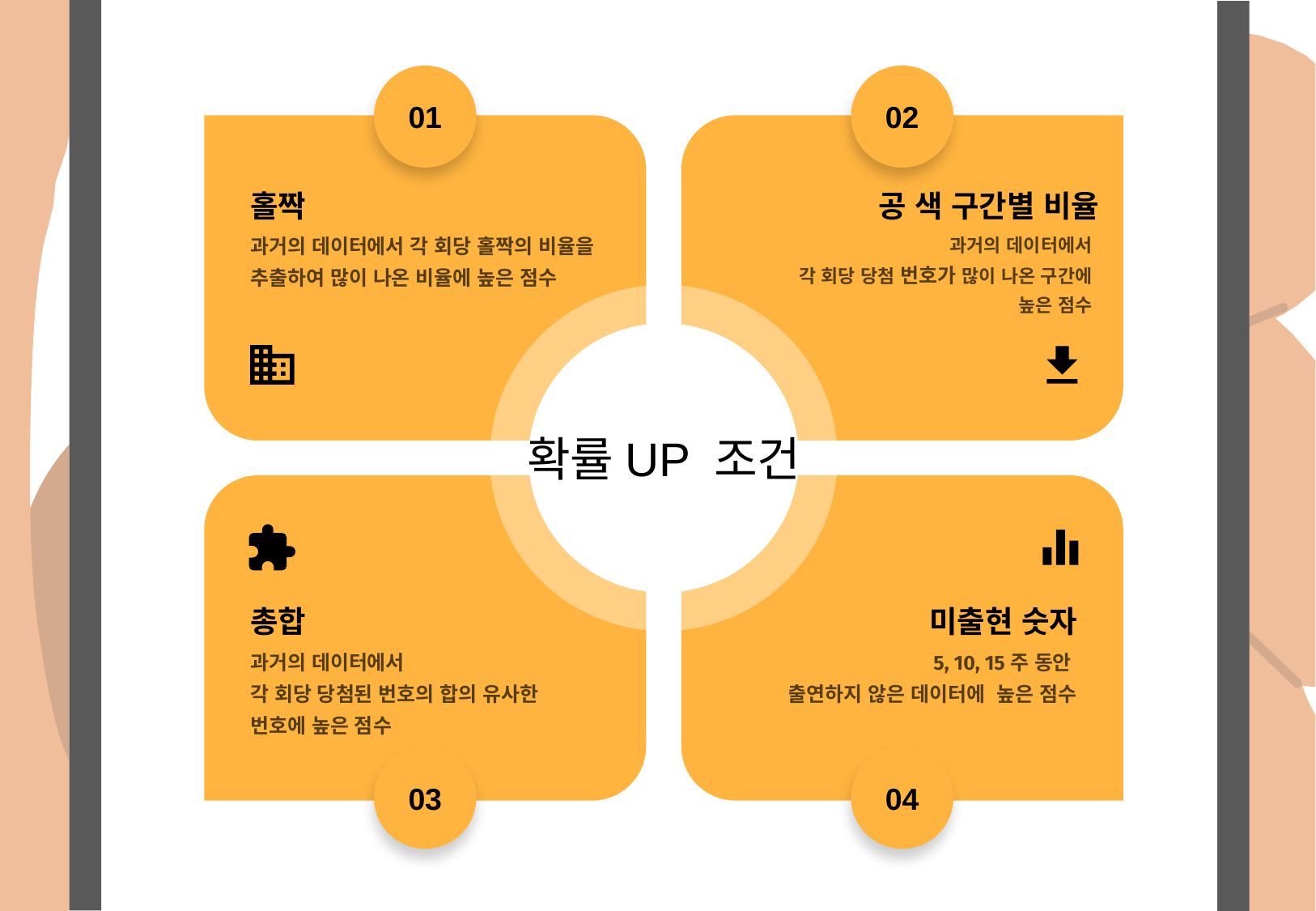

01
02

공 색 구간별 비율
과거의 데이터에서
각 회당 당첨 번호가 많이 나온 구간에
높은 점수
홀짝
과거의 데이터에서 각 회당 홀짝의 비율을 추출하여 많이 나온 비율에 높은 점수

확률UP 조건

미출현 숫자
5, 10, 15주 동안
출연하지 않은 데이터에  높은 점수

총합
과거의 데이터에서
각 회당 당첨된 번호의 합의 유사한 번호에 높은 점수
03
04